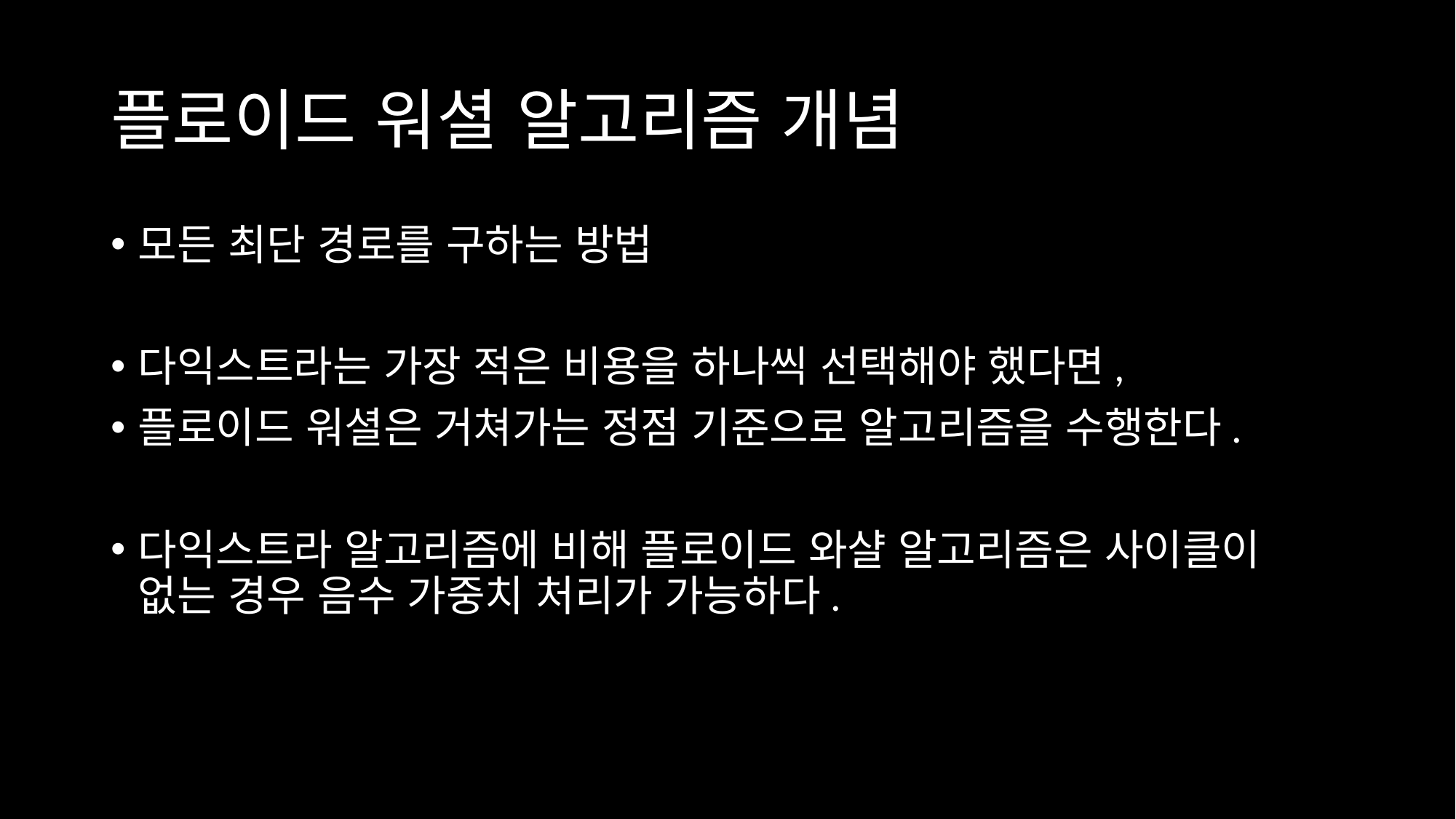

# 플로이드 워셜 알고리즘 개념
모든 최단 경로를 구하는 방법

다익스트라는 가장 적은 비용을 하나씩 선택해야 했다면,
플로이드 워셜은 거쳐가는 정점 기준으로 알고리즘을 수행한다.

다익스트라 알고리즘에 비해 플로이드 와샬 알고리즘은 사이클이 없는 경우 음수 가중치 처리가 가능하다.